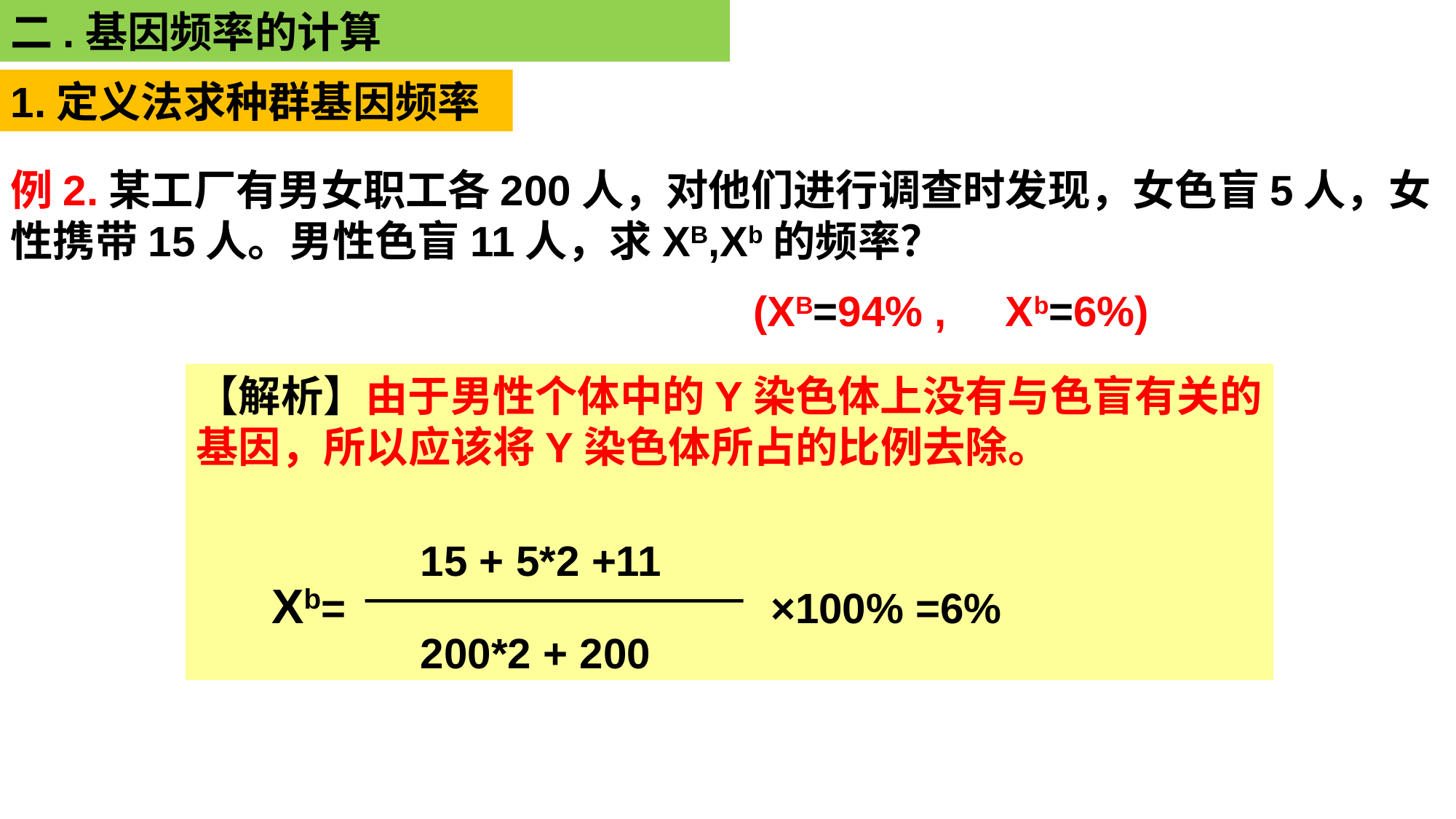

二.基因频率的计算
1.定义法求种群基因频率
例2.某工厂有男女职工各200人，对他们进行调查时发现，女色盲5人，女性携带15人。男性色盲11人，求XB,Xb的频率？
(XB=94% ,     Xb=6%)
【解析】由于男性个体中的Y染色体上没有与色盲有关的
基因，所以应该将Y染色体所占的比例去除。

15 + 5*2 +11
Xb=                                    ×100% =6%

200*2 + 200